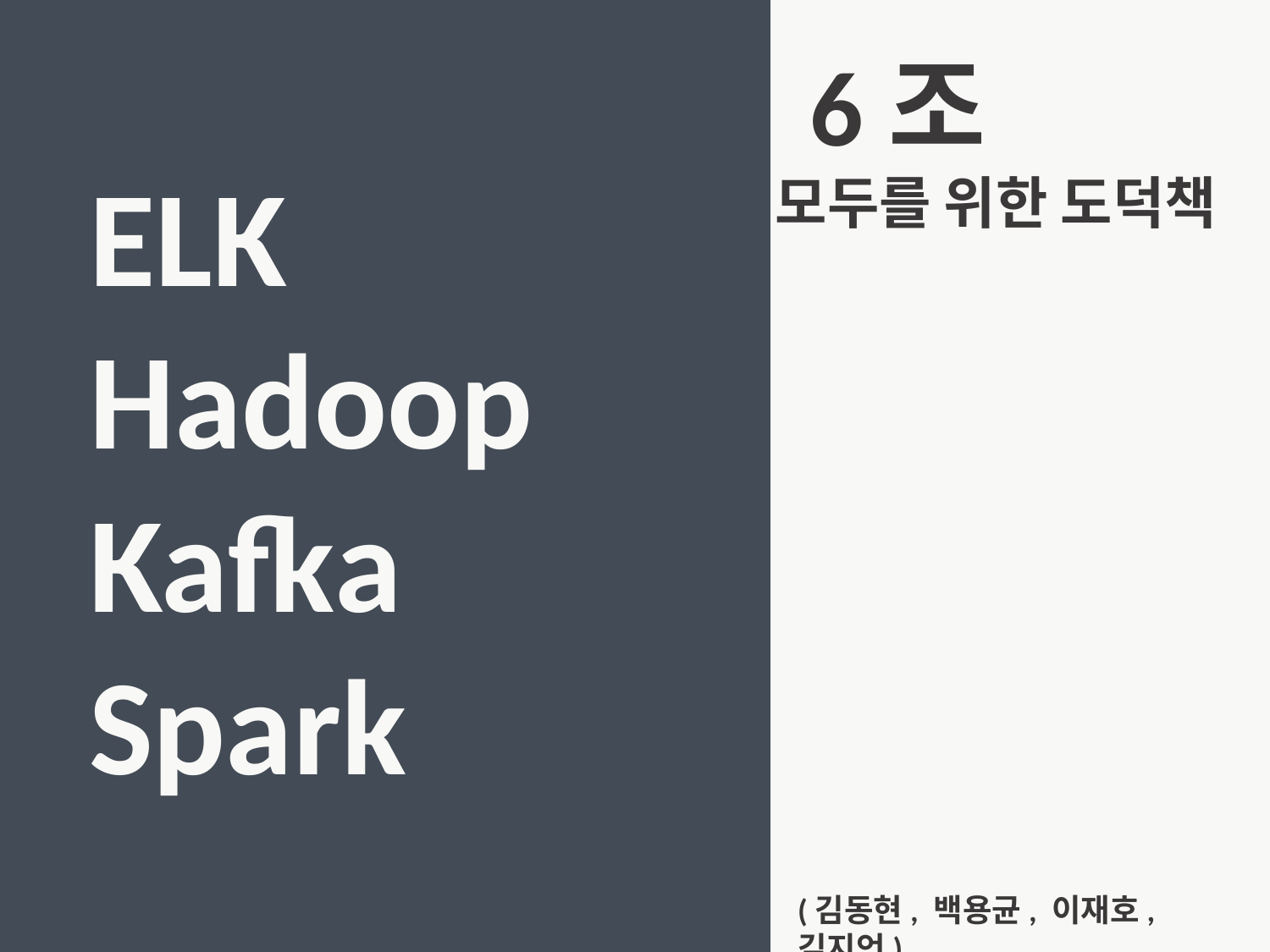

6조

모두를 위한 도덕책
ELK
Hadoop
Kafka
Spark

(김동현, 백용균, 이재호, 김지언)